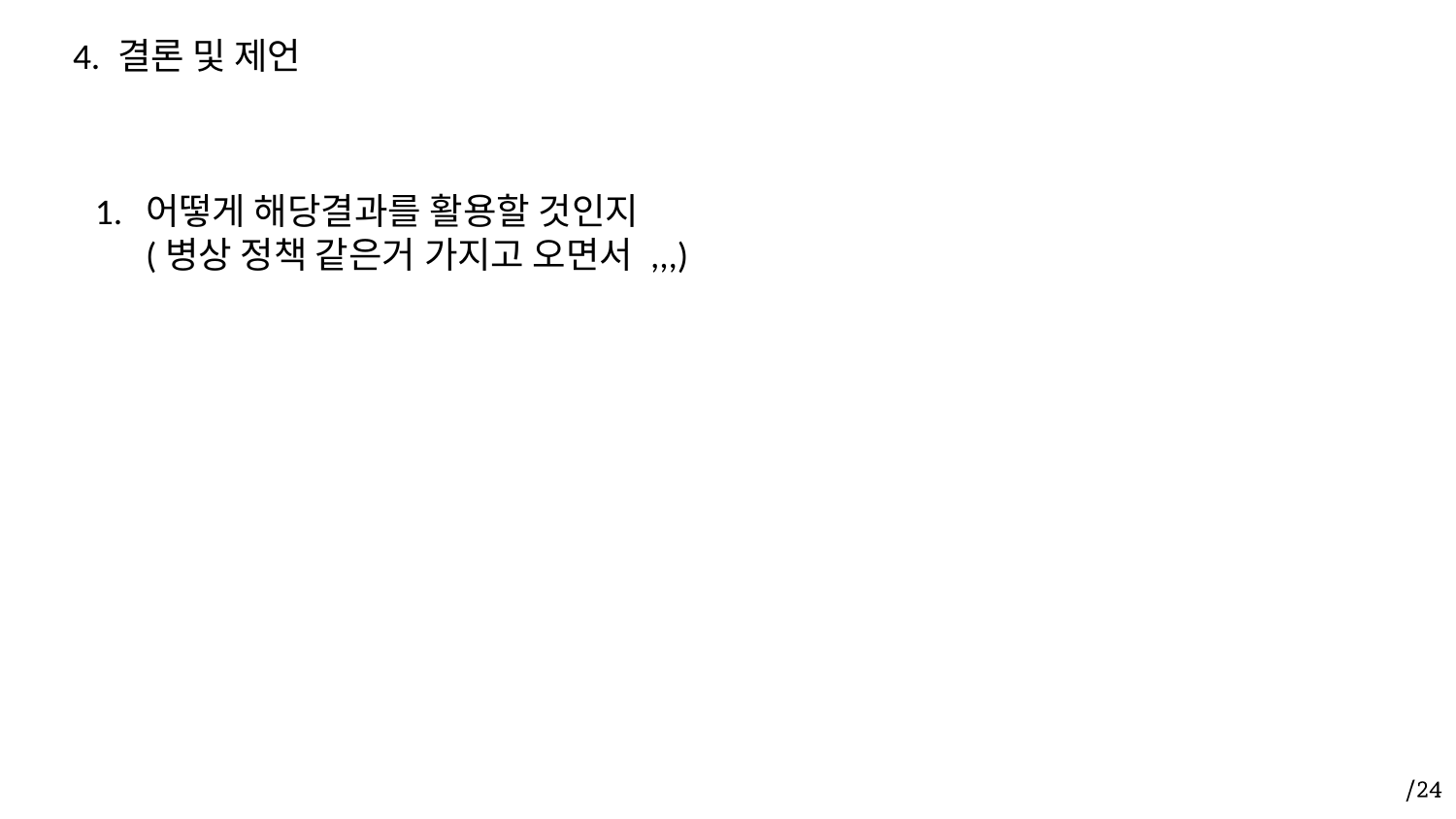

# 4. 결론 및 제언
어떻게 해당결과를 활용할 것인지
(병상 정책 같은거 가지고 오면서 ,,,)